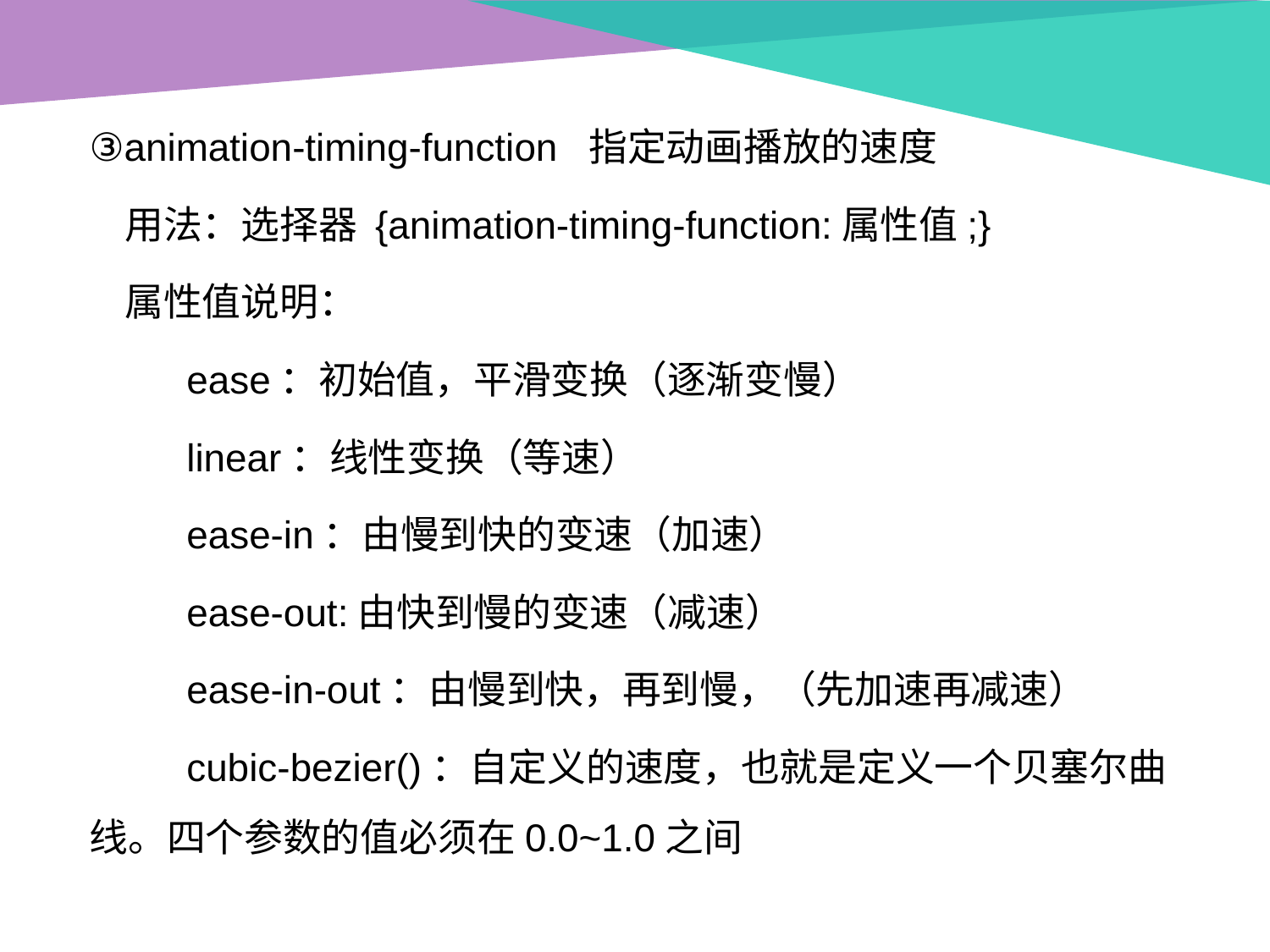

③animation-timing-function  指定动画播放的速度
   用法：选择器 {animation-timing-function:属性值;}
   属性值说明：
         ease：初始值，平滑变换（逐渐变慢）
         linear：线性变换（等速）
         ease-in：由慢到快的变速（加速）
         ease-out:由快到慢的变速（减速）
         ease-in-out：由慢到快，再到慢，（先加速再减速）
         cubic-bezier()：自定义的速度，也就是定义一个贝塞尔曲线。四个参数的值必须在0.0~1.0之间